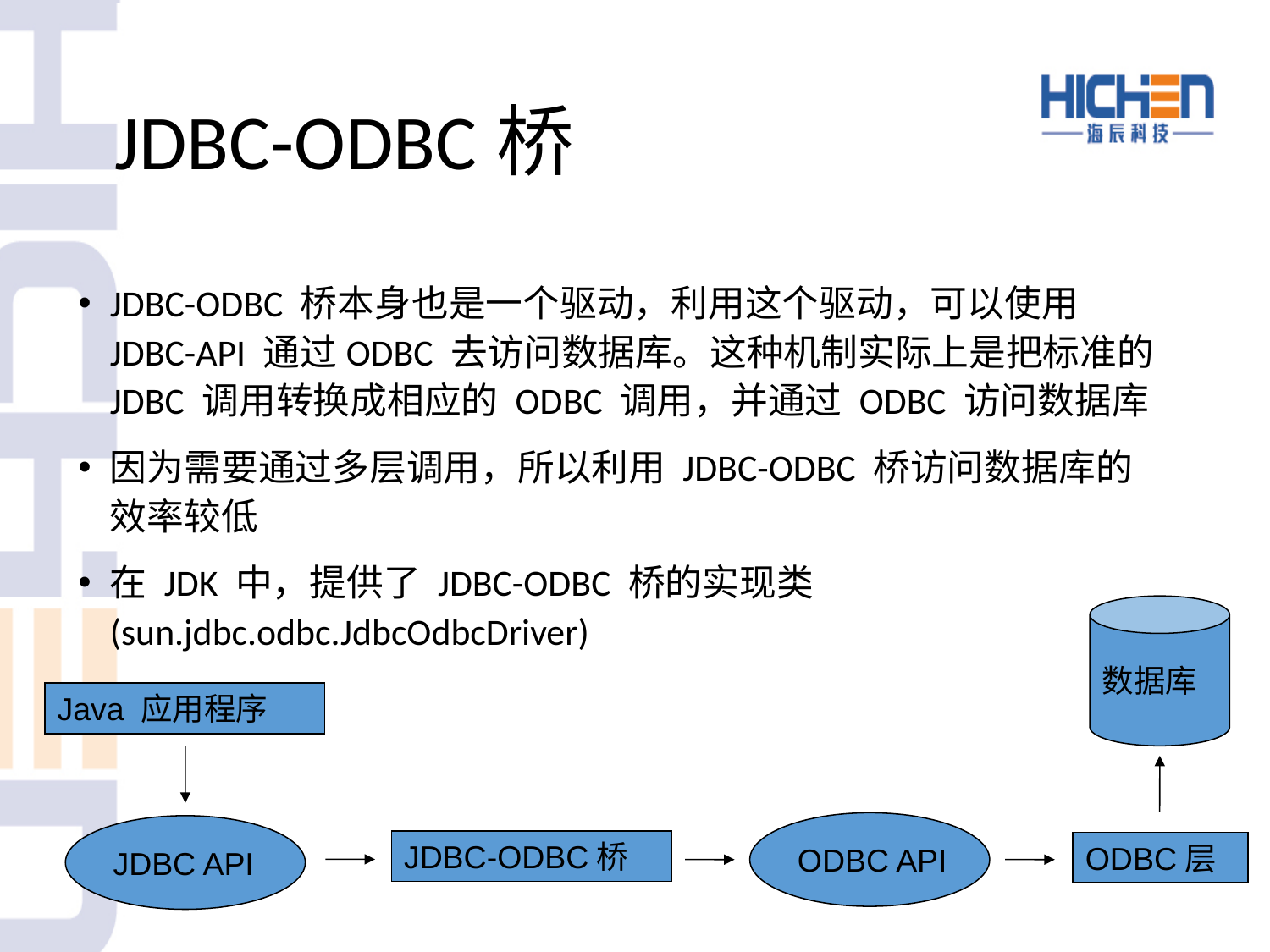

# JDBC-ODBC桥
JDBC-ODBC 桥本身也是一个驱动，利用这个驱动，可以使用 JDBC-API 通过ODBC 去访问数据库。这种机制实际上是把标准的 JDBC 调用转换成相应的 ODBC 调用，并通过 ODBC 访问数据库
因为需要通过多层调用，所以利用 JDBC-ODBC 桥访问数据库的效率较低
在 JDK 中，提供了 JDBC-ODBC 桥的实现类(sun.jdbc.odbc.JdbcOdbcDriver)
数据库
Java 应用程序

ODBC API
JDBC API
JDBC-ODBC桥
ODBC层